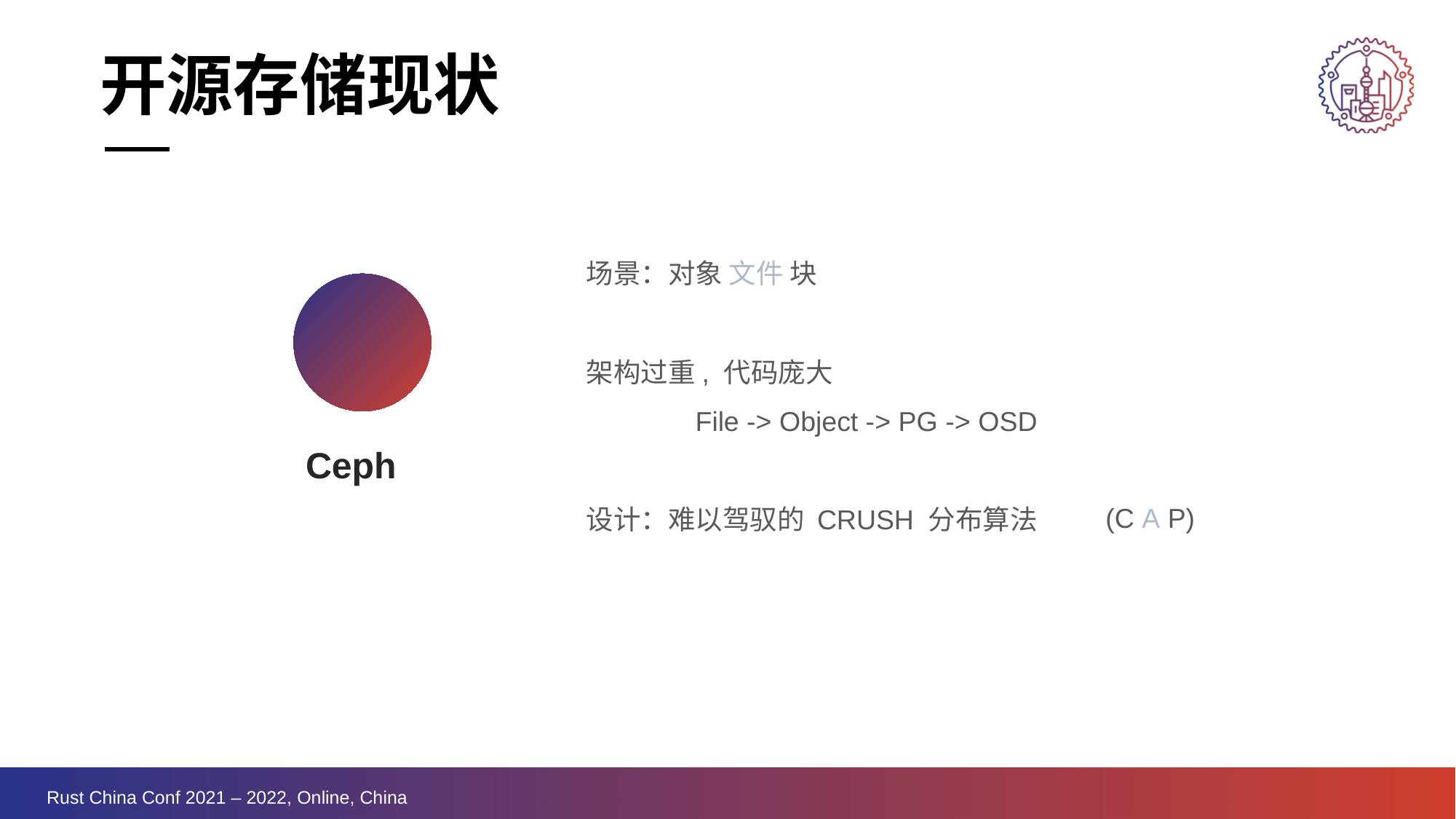

开源存储现状
场景：对象 文件 块

架构过重, 代码庞大
	File -> Object -> PG -> OSD

设计：难以驾驭的 CRUSH 分布算法

Ceph

(C A P)